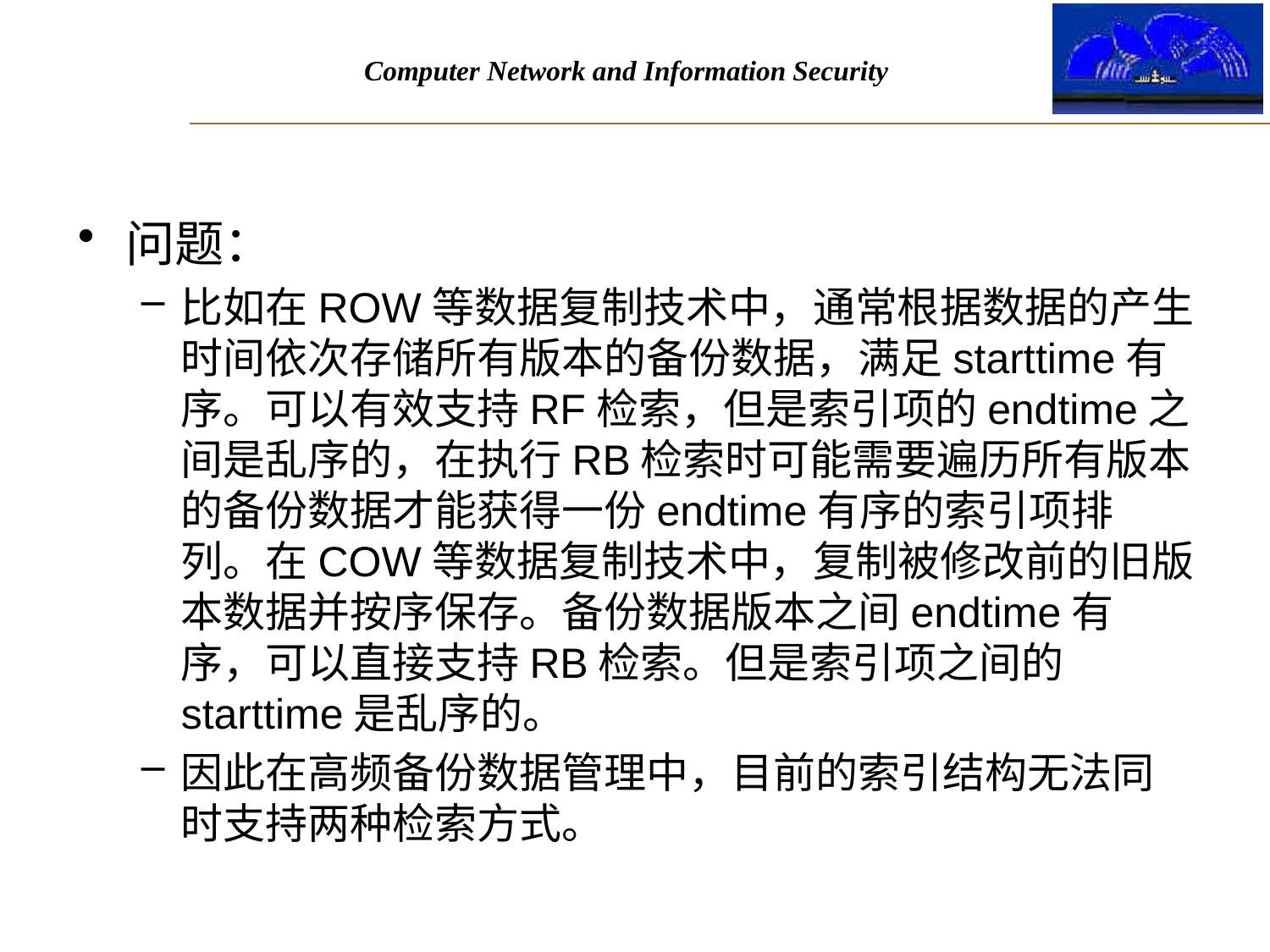

#
问题：
比如在ROW等数据复制技术中，通常根据数据的产生时间依次存储所有版本的备份数据，满足starttime有序。可以有效支持RF检索，但是索引项的endtime之间是乱序的，在执行RB检索时可能需要遍历所有版本的备份数据才能获得一份endtime有序的索引项排列。在COW等数据复制技术中，复制被修改前的旧版本数据并按序保存。备份数据版本之间endtime有序，可以直接支持RB检索。但是索引项之间的starttime是乱序的。
因此在高频备份数据管理中，目前的索引结构无法同时支持两种检索方式。